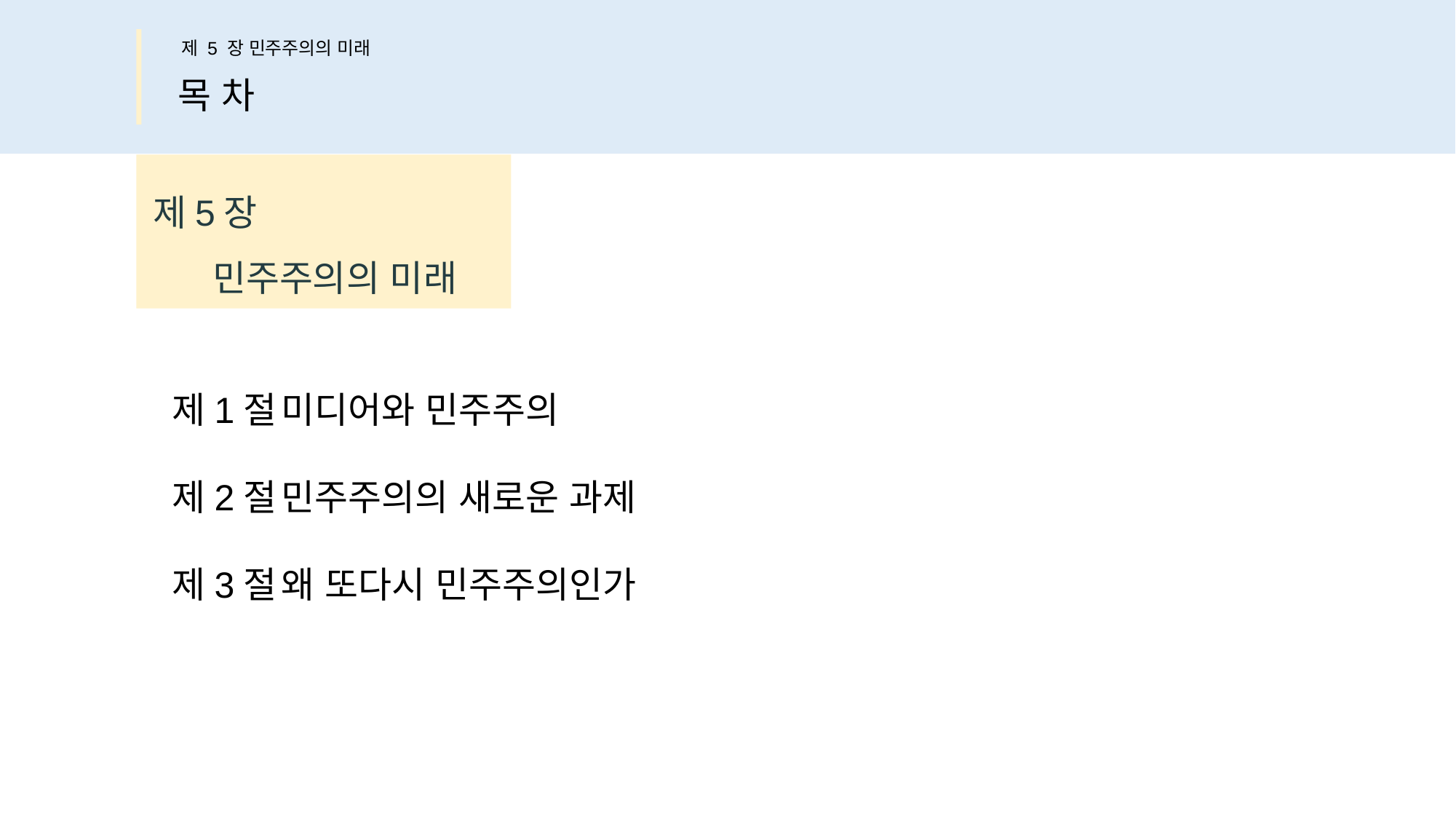

제 5 장 민주주의의 미래
목 차

제5장
     민주주의의 미래
제1절	미디어와 민주주의
제2절	민주주의의 새로운 과제
제3절	왜 또다시 민주주의인가